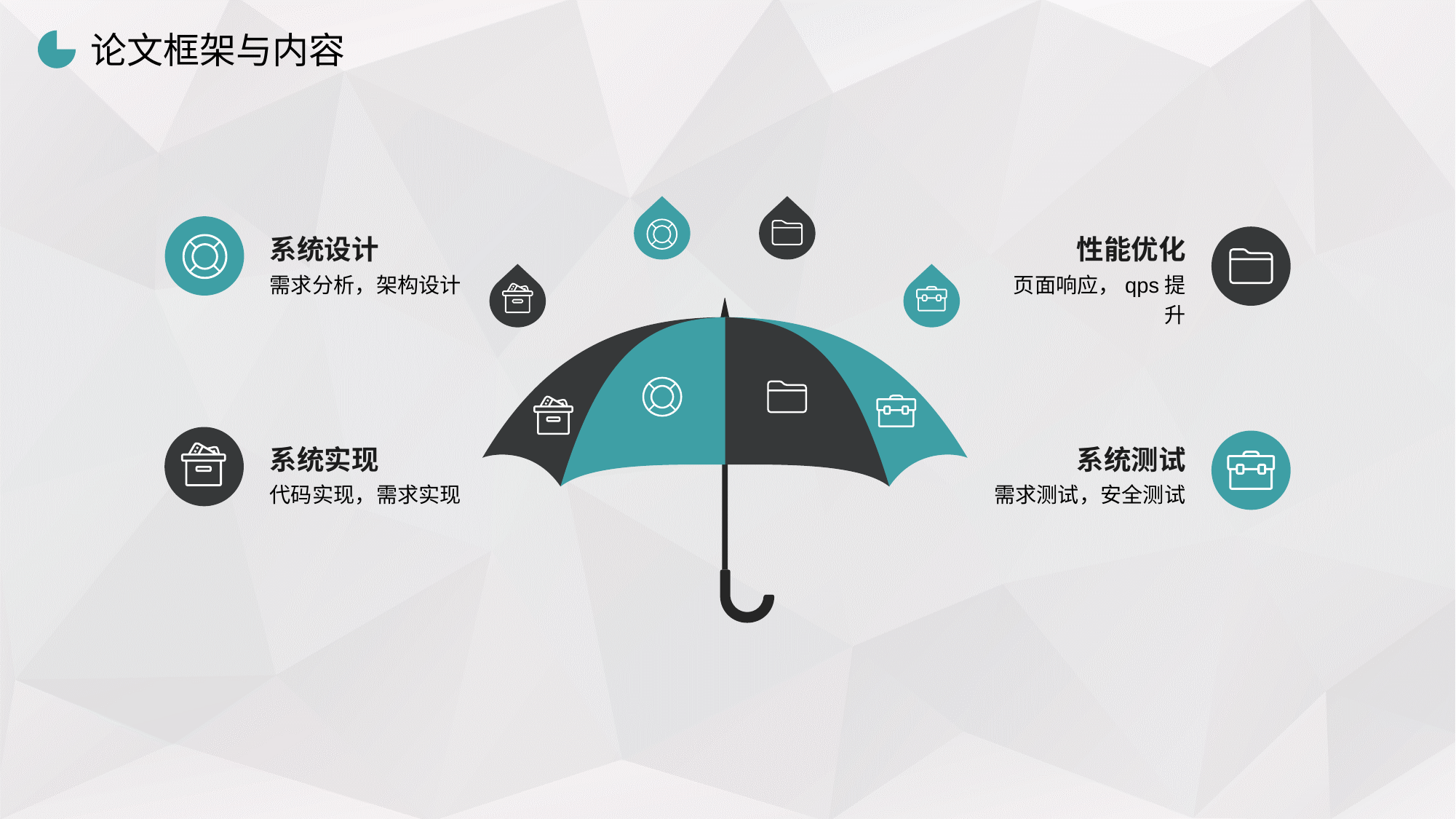

论文框架与内容

系统设计
性能优化

需求分析，架构设计
页面响应，qps提升

系统实现
系统测试

代码实现，需求实现
需求测试，安全测试